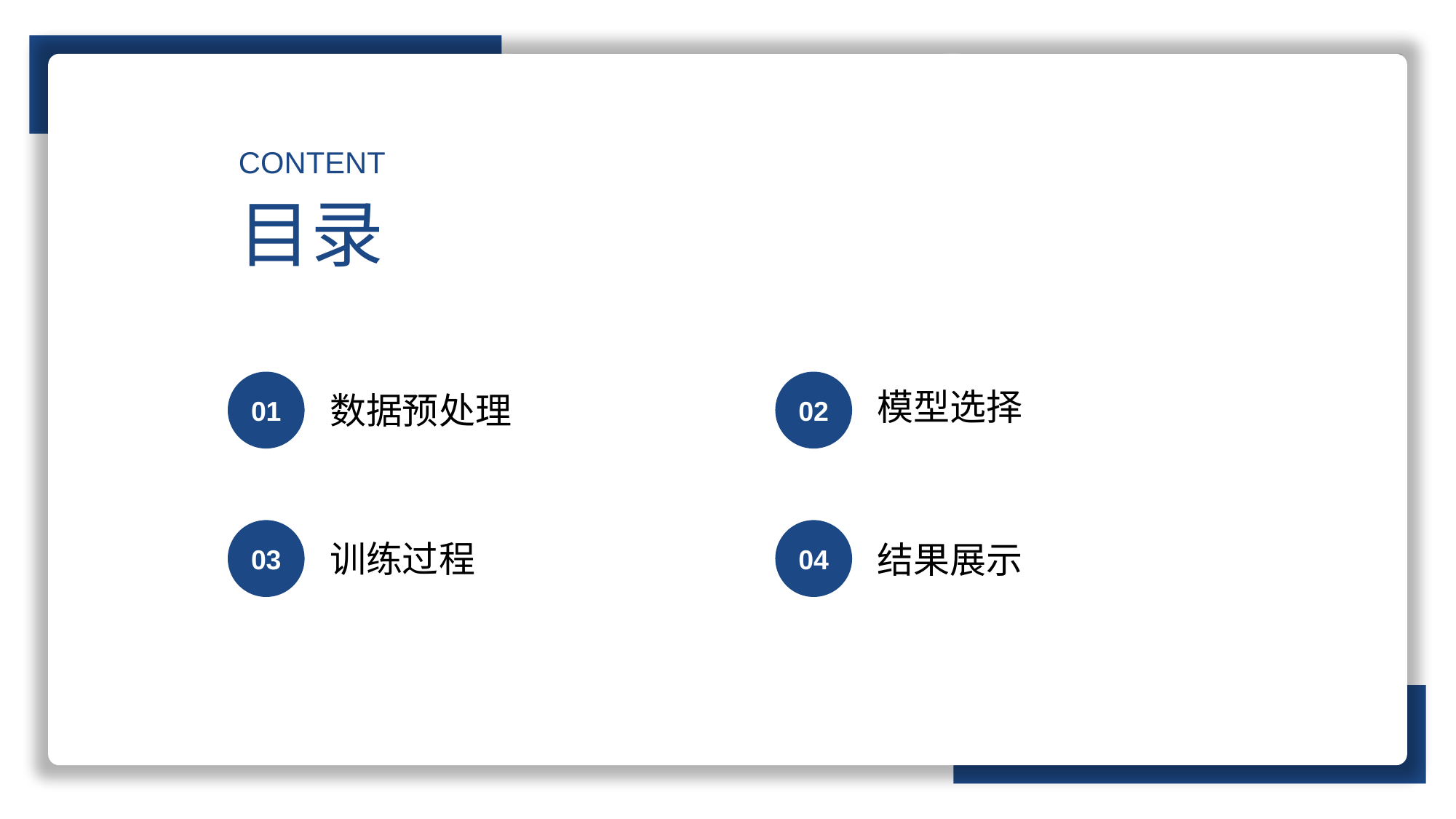

CONTENT
目录
01
02
模型选择
数据预处理
03
04
训练过程
结果展示